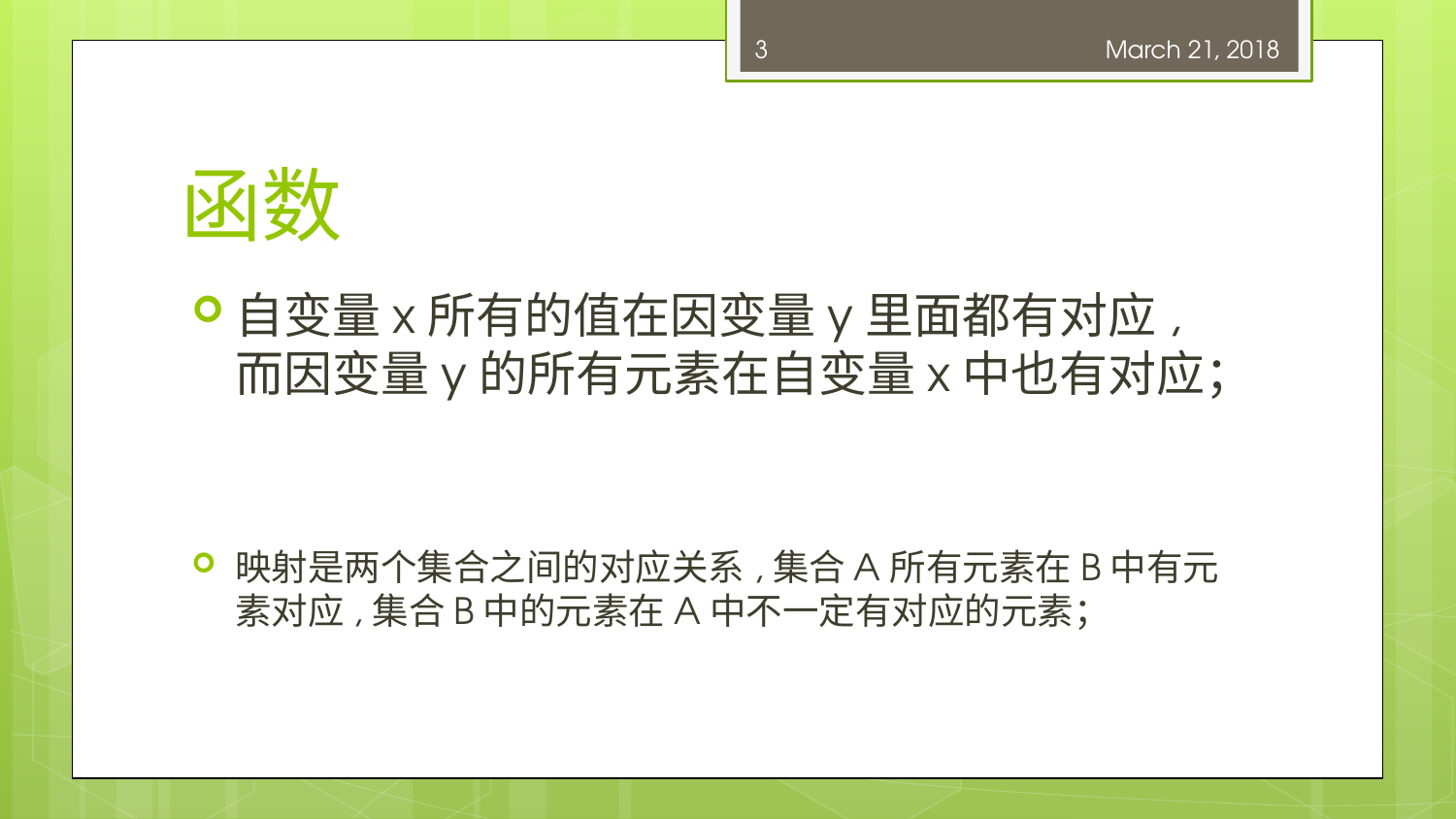

3
March 21, 2018
# 函数
自变量x所有的值在因变量y里面都有对应,而因变量y的所有元素在自变量x中也有对应；

映射是两个集合之间的对应关系,集合A所有元素在B中有元素对应,集合B中的元素在A中不一定有对应的元素；